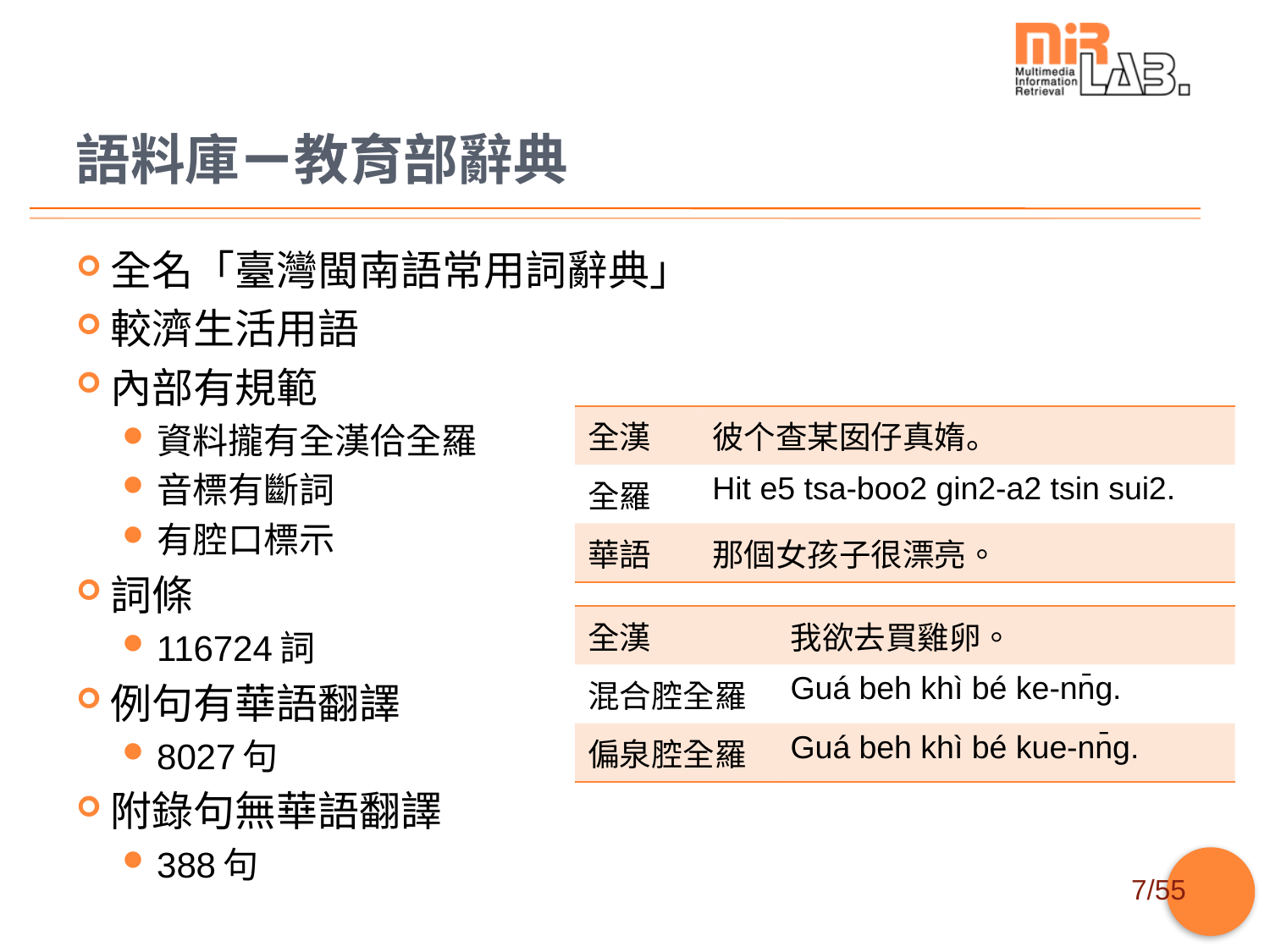

# 語料庫ㄧ教育部辭典
全名「臺灣閩南語常用詞辭典」
較濟生活用語
內部有規範
資料攏有全漢佮全羅
音標有斷詞
有腔口標示
詞條
116724詞
例句有華語翻譯
8027句
附錄句無華語翻譯
388句
| 全漢 | 彼个查某囡仔真媠。 |
| --- | --- |
| 全羅 | Hit e5 tsa-boo2 gin2-a2 tsin sui2. |
| 華語 | 那個女孩子很漂亮。 |
| 全漢 | 我欲去買雞卵。 |
| --- | --- |
| 混合腔全羅 | Guá beh khì bé ke-nn̄g. |
| 偏泉腔全羅 | Guá beh khì bé kue-nn̄g. |